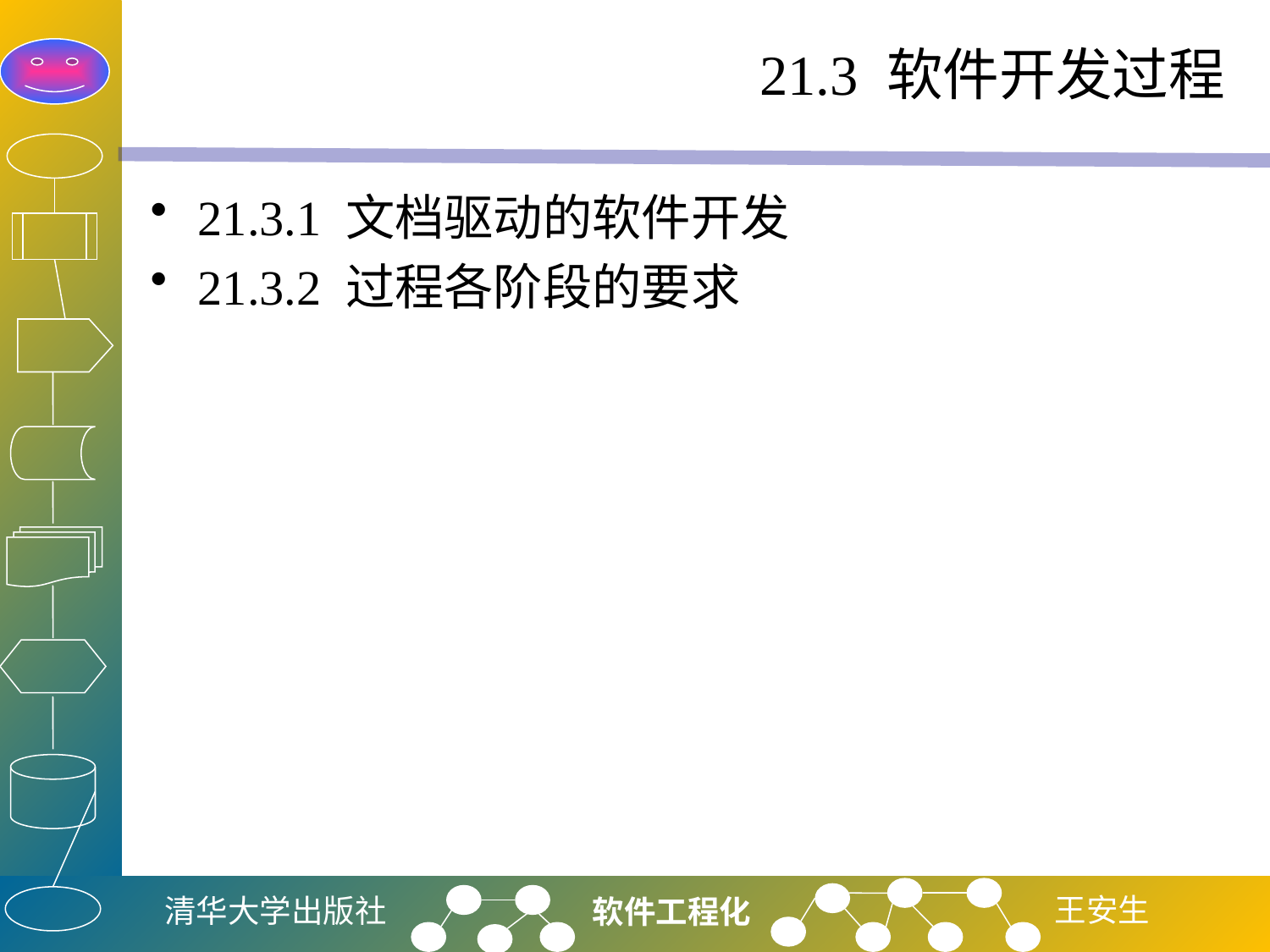

# 21.3 软件开发过程
21.3.1 文档驱动的软件开发
21.3.2 过程各阶段的要求